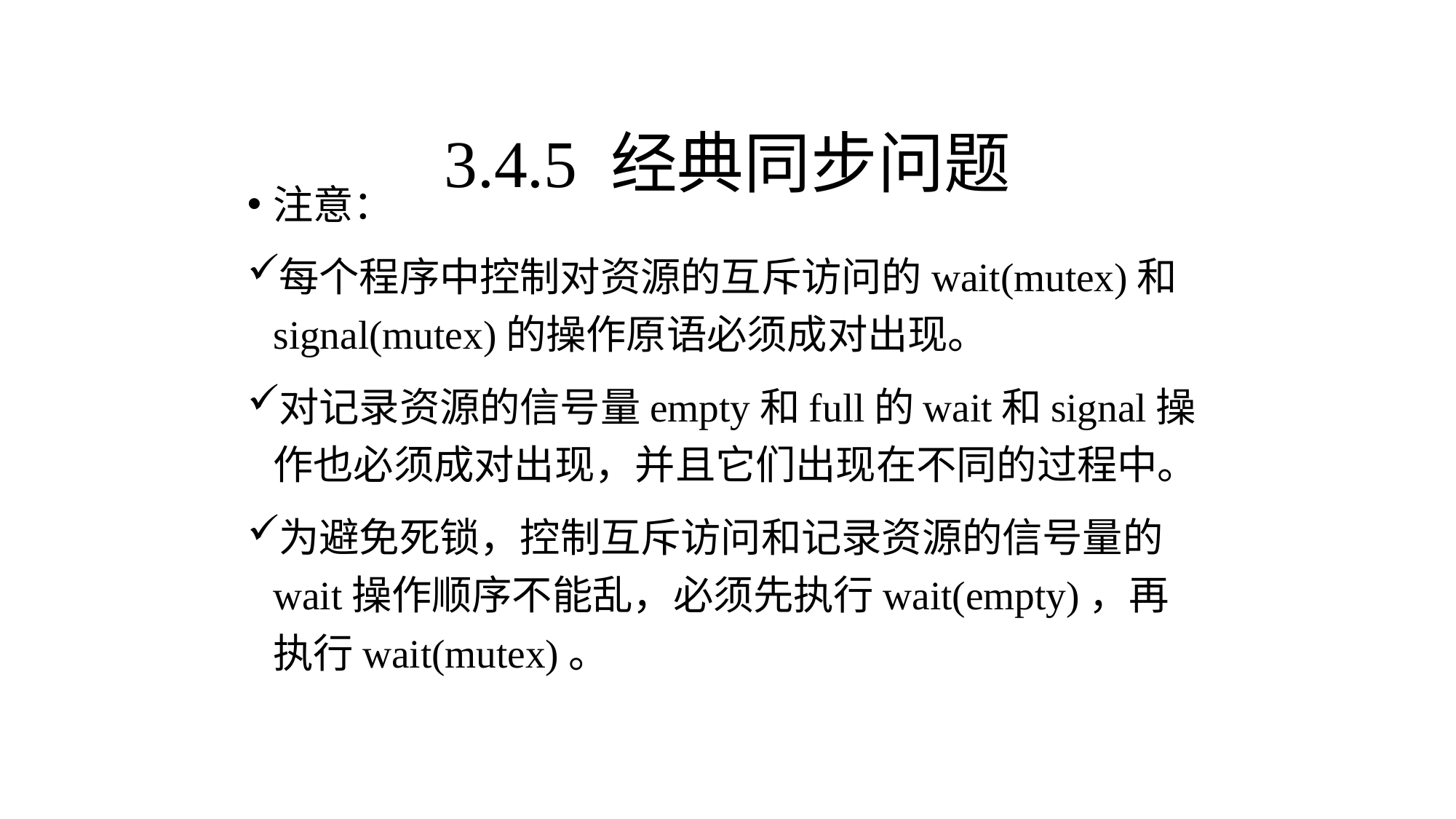

3.4.5 经典同步问题
注意：
每个程序中控制对资源的互斥访问的wait(mutex)和signal(mutex)的操作原语必须成对出现。
对记录资源的信号量empty和full的wait和signal操作也必须成对出现，并且它们出现在不同的过程中。
为避免死锁，控制互斥访问和记录资源的信号量的wait操作顺序不能乱，必须先执行wait(empty)，再执行wait(mutex)。

22